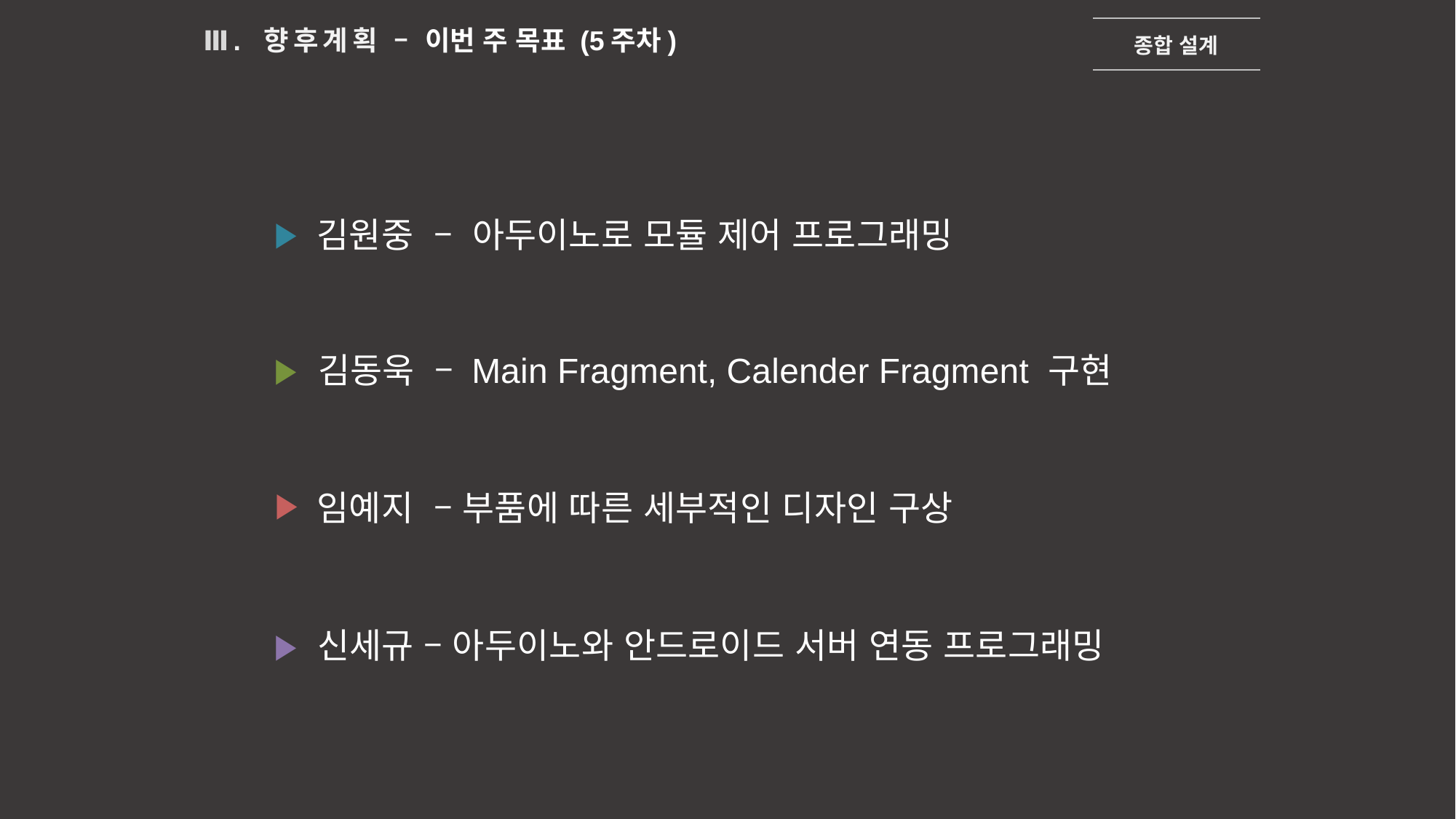

종합 설계
Ⅲ. 향후계획 – 이번 주 목표 (5주차)

▶
김원중  –  아두이노로 모듈 제어 프로그래밍
▶
김동욱  – Main Fragment, Calender Fragment 구현
▶
임예지  – 부품에 따른 세부적인 디자인 구상
▶
신세규 – 아두이노와 안드로이드 서버 연동 프로그래밍